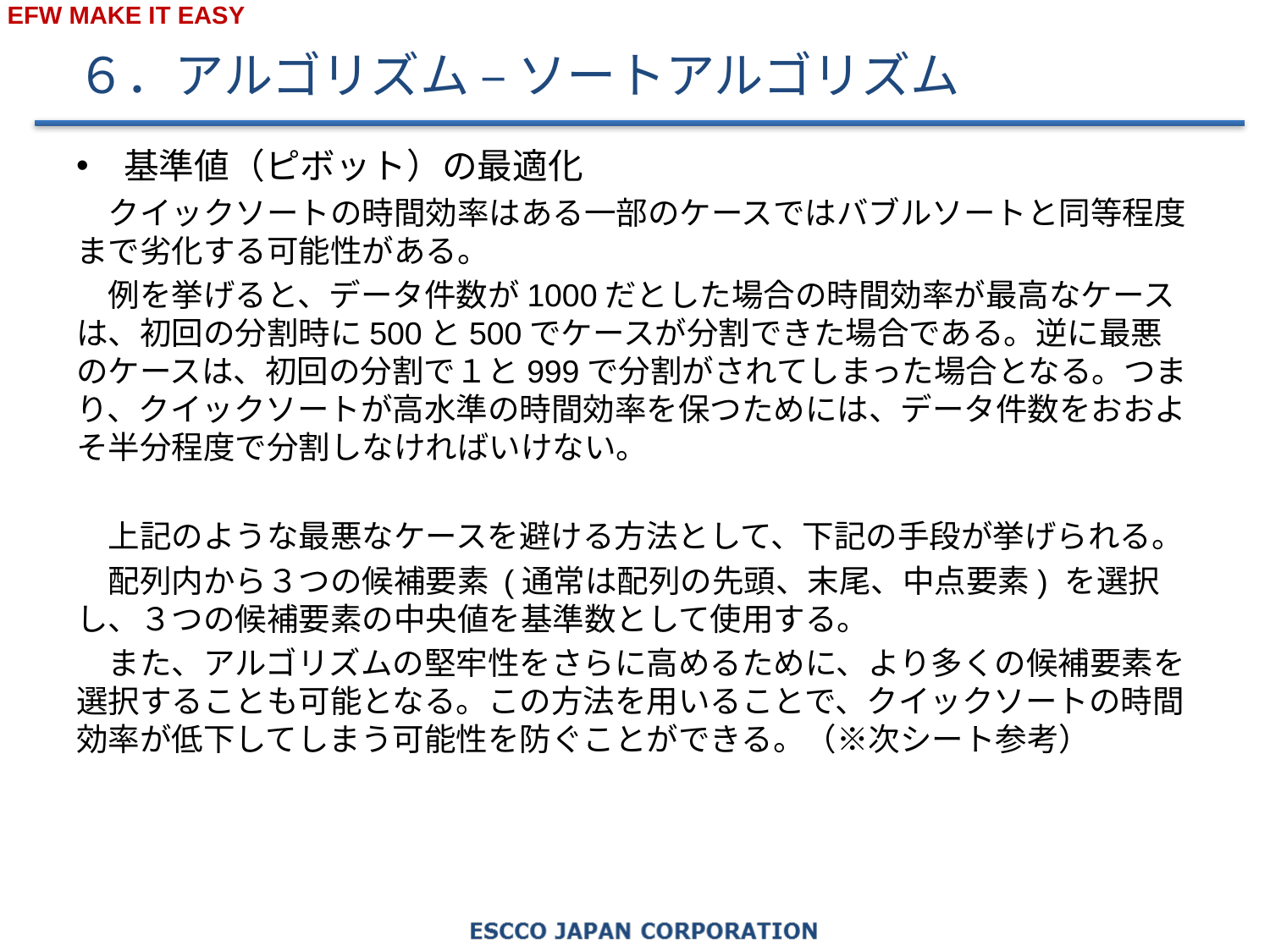

# ６．アルゴリズム – ソートアルゴリズム
基準値（ピボット）の最適化
　クイックソートの時間効率はある一部のケースではバブルソートと同等程度まで劣化する可能性がある。
　例を挙げると、データ件数が1000だとした場合の時間効率が最高なケースは、初回の分割時に500と500でケースが分割できた場合である。逆に最悪のケースは、初回の分割で１と999で分割がされてしまった場合となる。つまり、クイックソートが高水準の時間効率を保つためには、データ件数をおおよそ半分程度で分割しなければいけない。

　上記のような最悪なケースを避ける方法として、下記の手段が挙げられる。
　配列内から３つの候補要素 (通常は配列の先頭、末尾、中点要素) を選択し、３つの候補要素の中央値を基準数として使用する。
　また、アルゴリズムの堅牢性をさらに高めるために、より多くの候補要素を選択することも可能となる。この方法を用いることで、クイックソートの時間効率が低下してしまう可能性を防ぐことができる。（※次シート参考）